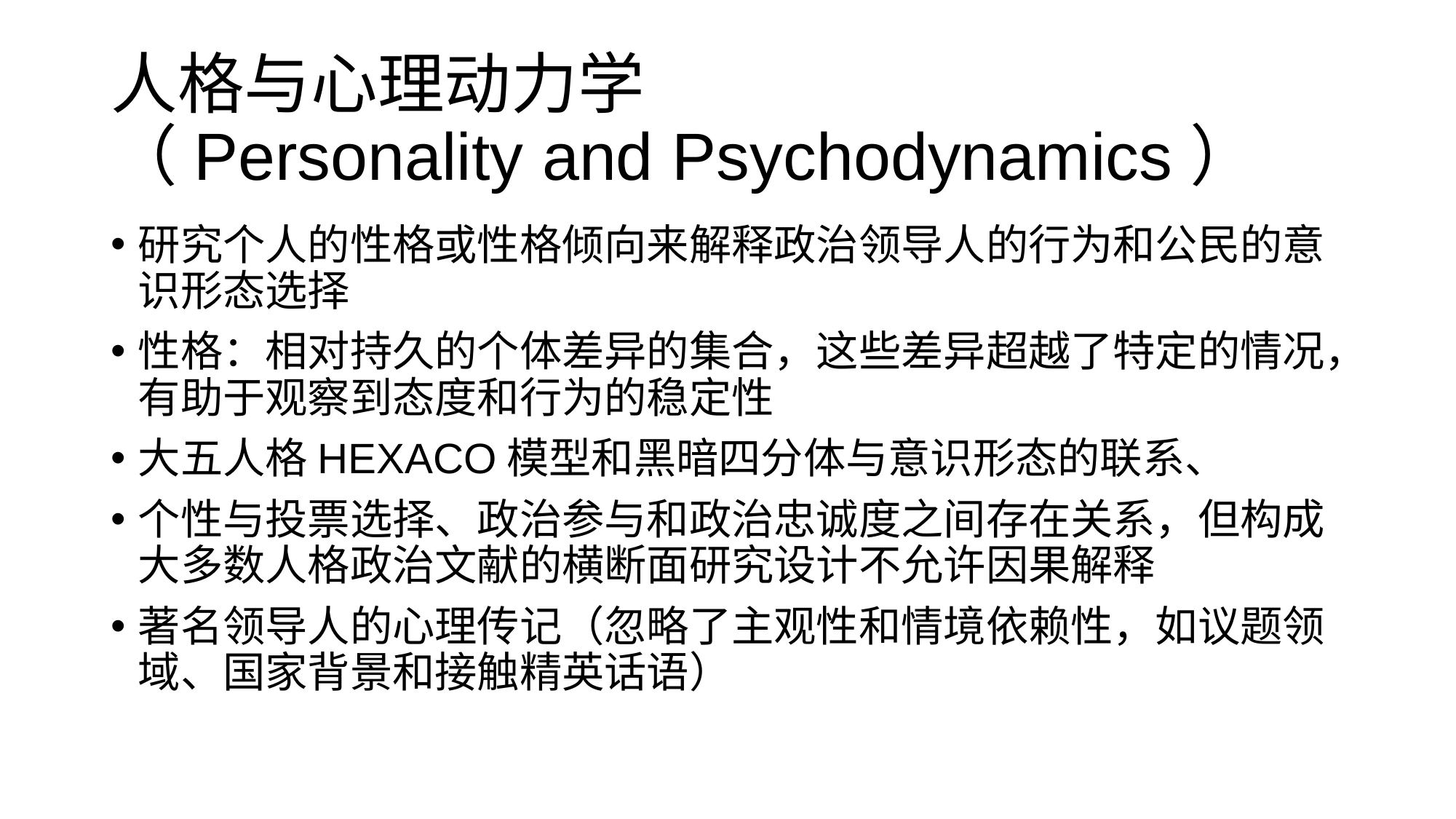

# 人格与心理动力学 （Personality and Psychodynamics）
研究个人的性格或性格倾向来解释政治领导人的行为和公民的意识形态选择
性格：相对持久的个体差异的集合，这些差异超越了特定的情况，有助于观察到态度和行为的稳定性
大五人格HEXACO模型和黑暗四分体与意识形态的联系、
个性与投票选择、政治参与和政治忠诚度之间存在关系，但构成大多数人格政治文献的横断面研究设计不允许因果解释
著名领导人的心理传记（忽略了主观性和情境依赖性，如议题领域、国家背景和接触精英话语）